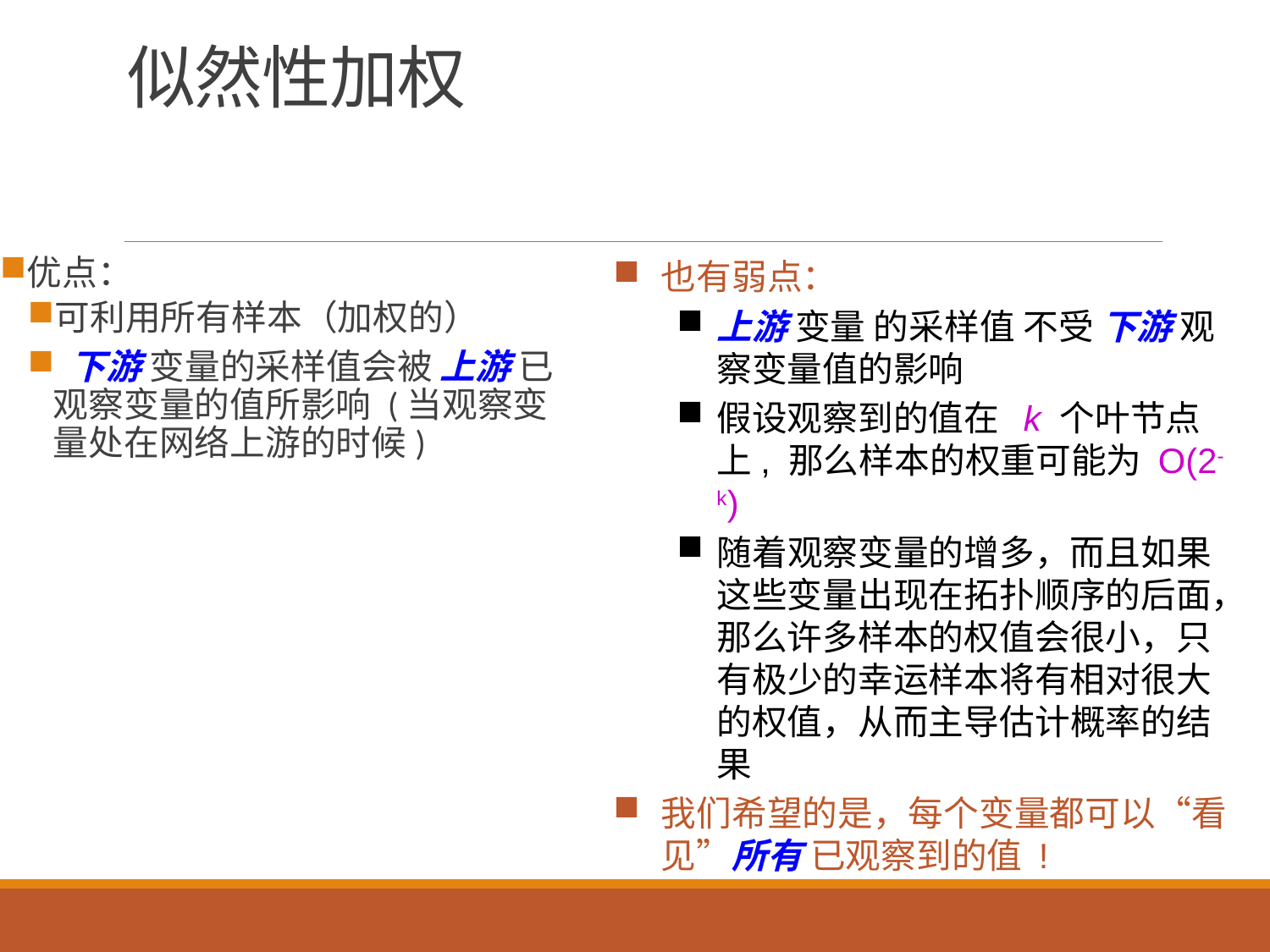

# 似然性加权
优点：
可利用所有样本（加权的）
 下游 变量的采样值会被 上游 已观察变量的值所影响 (当观察变量处在网络上游的时候)

也有弱点：
上游 变量 的采样值 不受 下游 观察变量值的影响
假设观察到的值在  k 个叶节点上, 那么样本的权重可能为 O(2-k)
随着观察变量的增多，而且如果这些变量出现在拓扑顺序的后面，那么许多样本的权值会很小，只有极少的幸运样本将有相对很大的权值，从而主导估计概率的结果
我们希望的是，每个变量都可以“看见”所有 已观察到的值 !